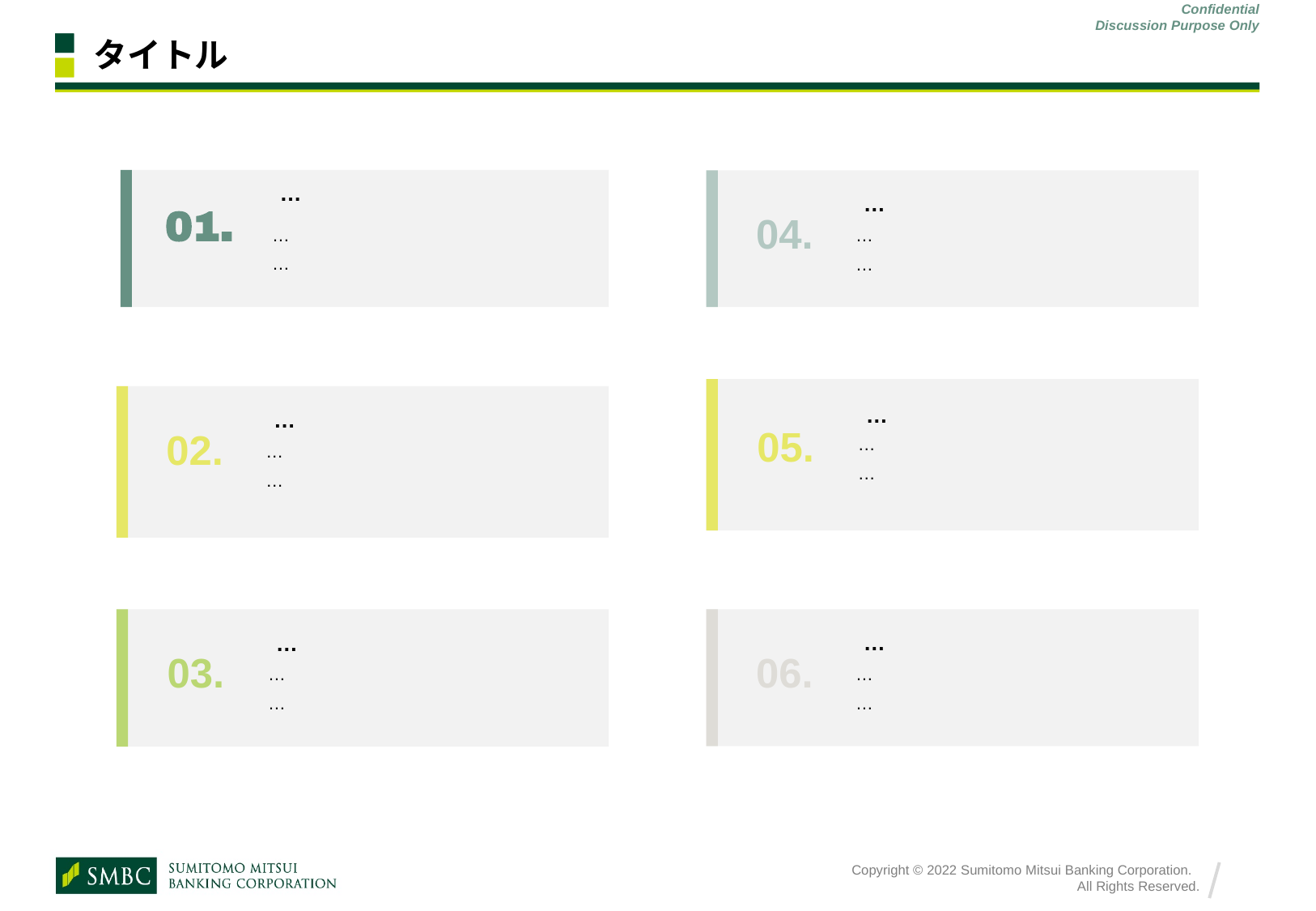

# タイトル

…
…
01.
04.
…
…
…
…

…
…
05.
02.
…
…
…
…

…
…
06.
03.
…
…
…
…